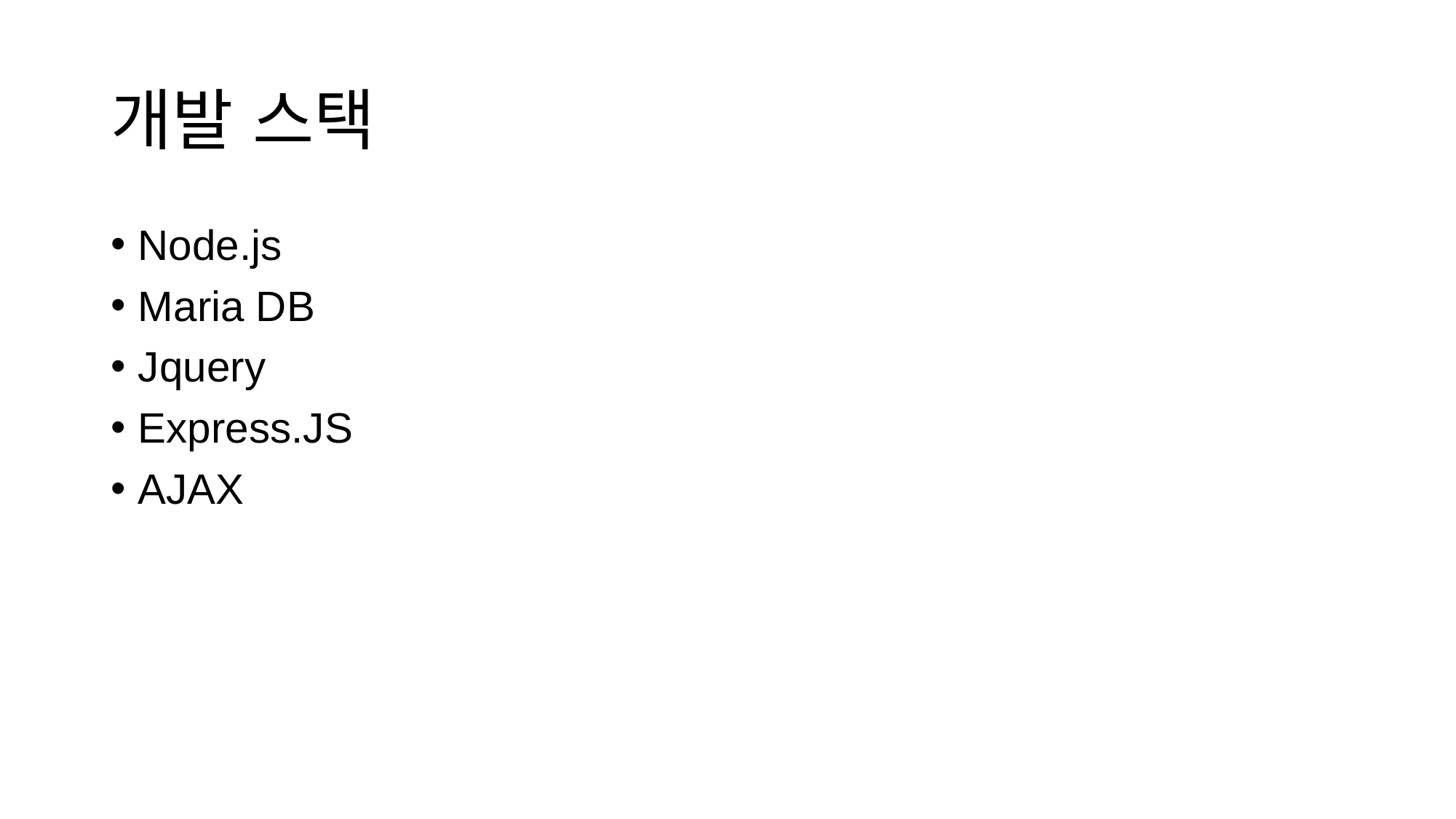

# 개발 스택
Node.js
Maria DB
Jquery
Express.JS
AJAX